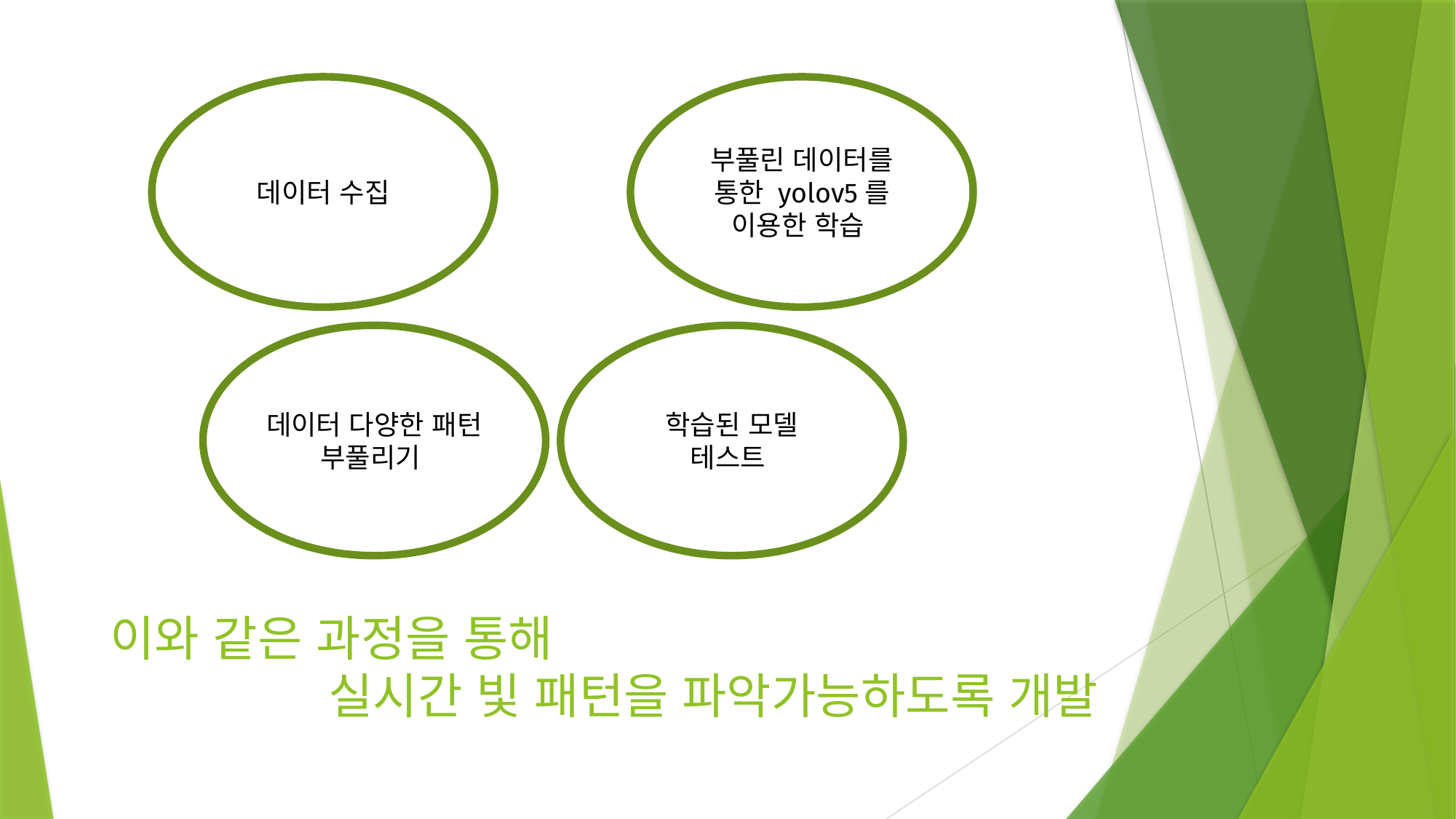

데이터 수집
부풀린 데이터를
통한 yolov5를 이용한 학습
데이터 다양한 패턴 부풀리기
학습된 모델
테스트
이와 같은 과정을 통해
		실시간 빛 패턴을 파악가능하도록 개발